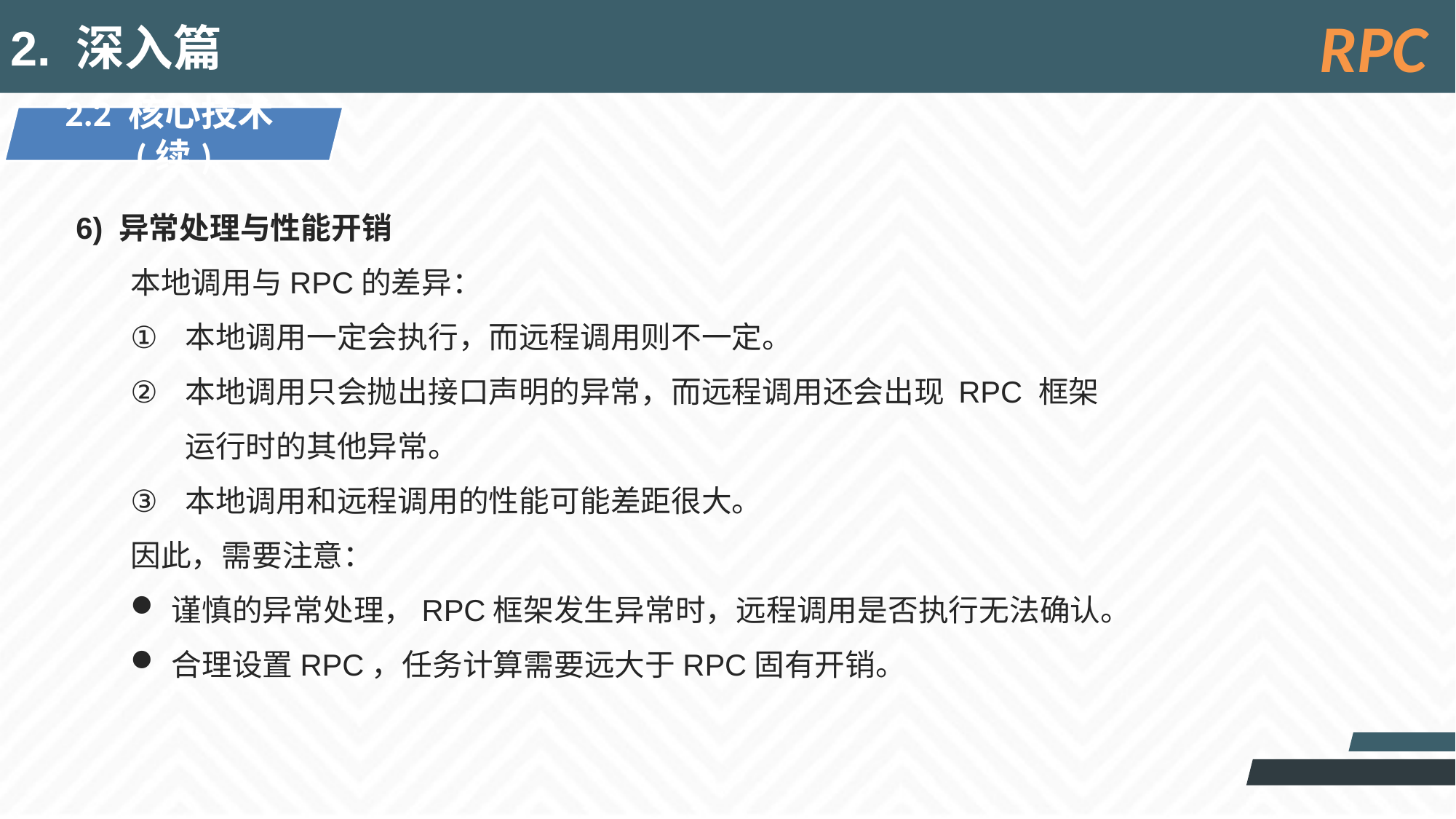

2. 深入篇
RPC
2.2 核心技术(续)
6) 异常处理与性能开销
本地调用与RPC的差异：
本地调用一定会执行，而远程调用则不一定。
本地调用只会抛出接口声明的异常，而远程调用还会出现 RPC 框架运行时的其他异常。
本地调用和远程调用的性能可能差距很大。
因此，需要注意：
谨慎的异常处理，RPC框架发生异常时，远程调用是否执行无法确认。
合理设置RPC，任务计算需要远大于RPC固有开销。